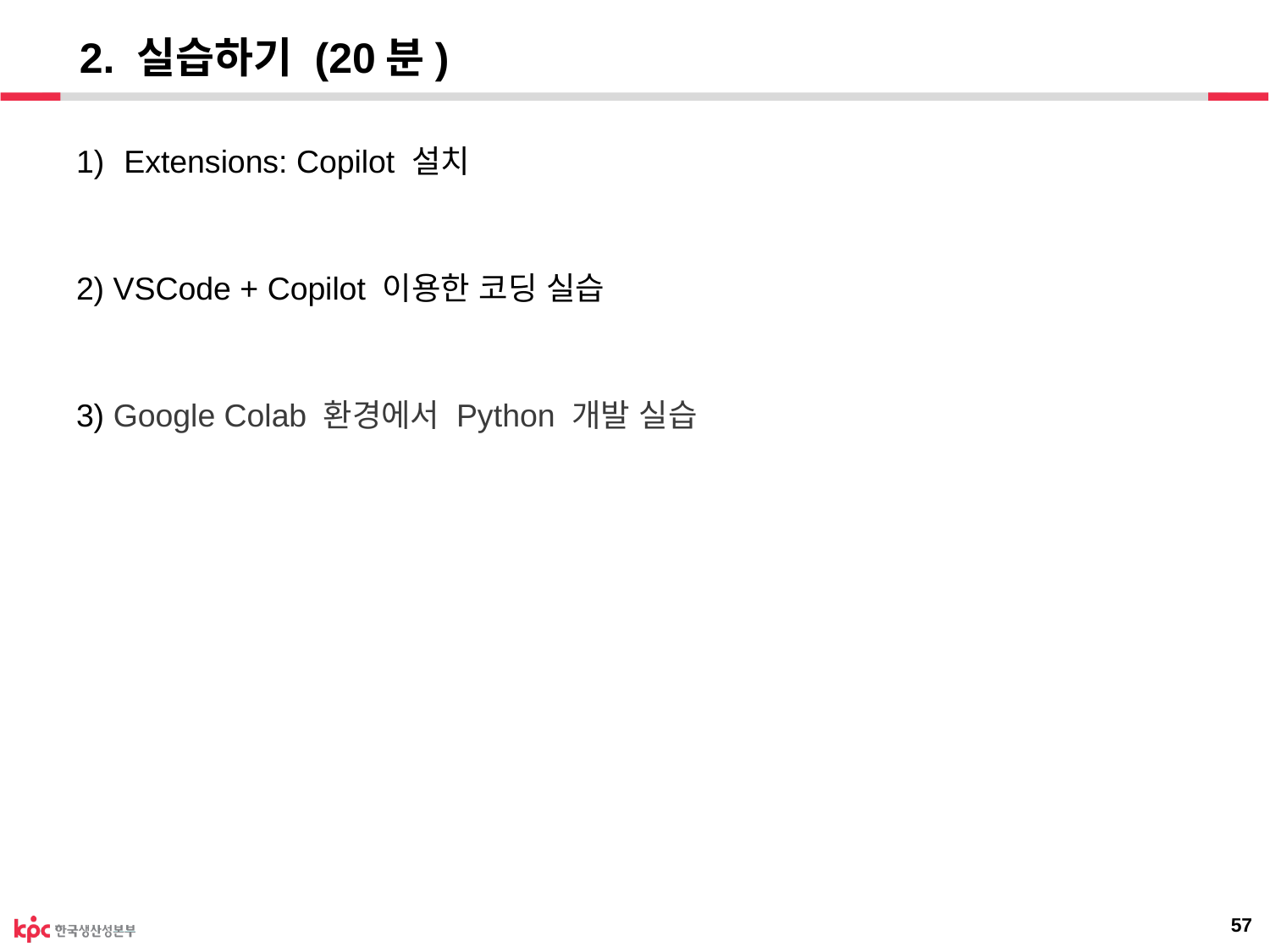

# 2. 실습하기 (20분)
Extensions: Copilot 설치

2) VSCode + Copilot 이용한 코딩 실습

3) Google Colab 환경에서 Python 개발 실습